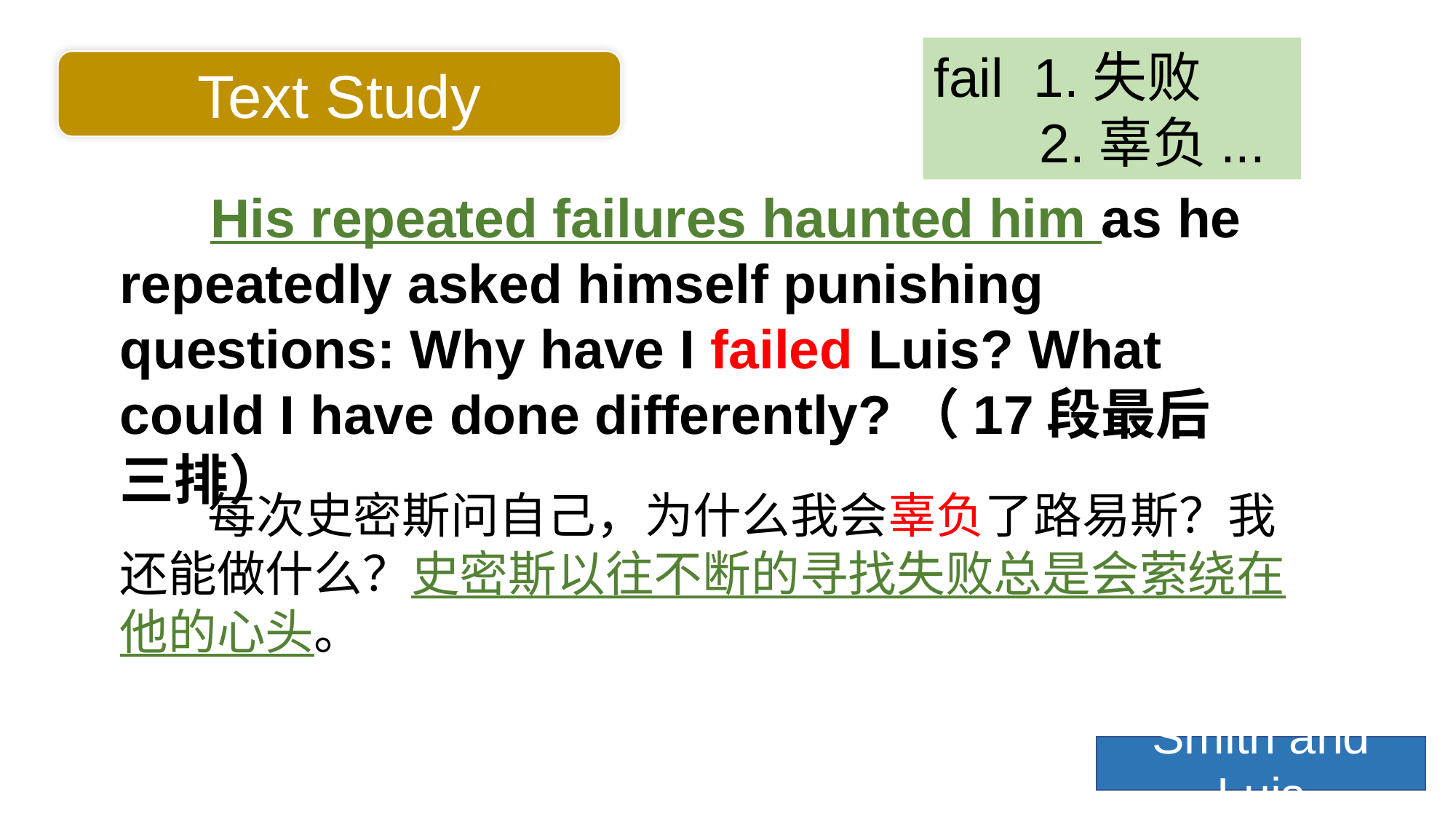

fail  1.失败
       2.辜负...
Text Study
      His repeated failures haunted him as he repeatedly asked himself punishing questions: Why have I failed Luis? What could I have done differently?（17段最后三排）
       每次史密斯问自己，为什么我会辜负了路易斯？我还能做什么？史密斯以往不断的寻找失败总是会萦绕在他的心头。
Smith and Luis